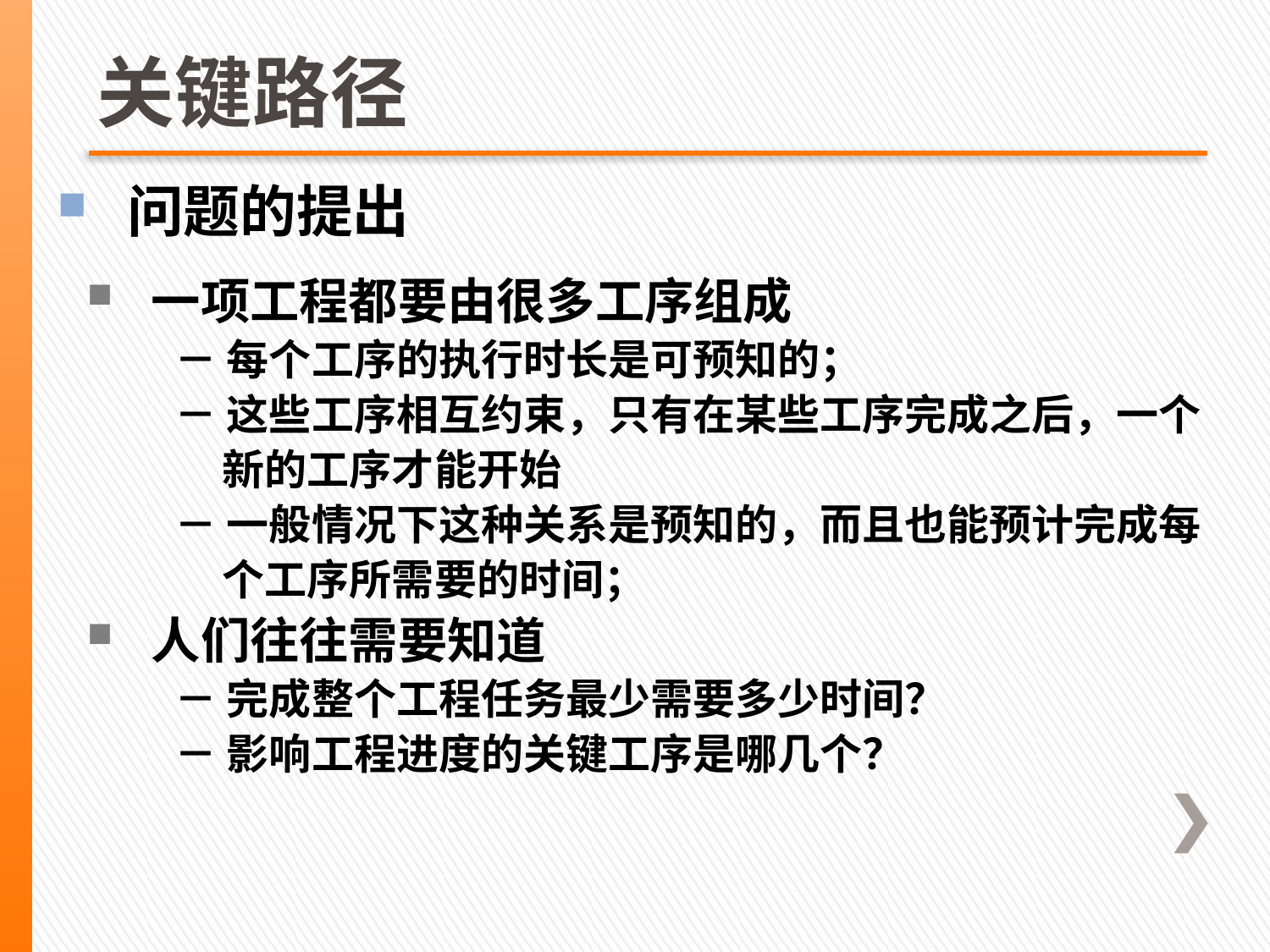

# 关键路径
  问题的提出
  一项工程都要由很多工序组成
     － 每个工序的执行时长是可预知的；
     － 这些工序相互约束，只有在某些工序完成之后，一个
          新的工序才能开始
     － 一般情况下这种关系是预知的，而且也能预计完成每
          个工序所需要的时间；
  人们往往需要知道
     － 完成整个工程任务最少需要多少时间？
     － 影响工程进度的关键工序是哪几个？